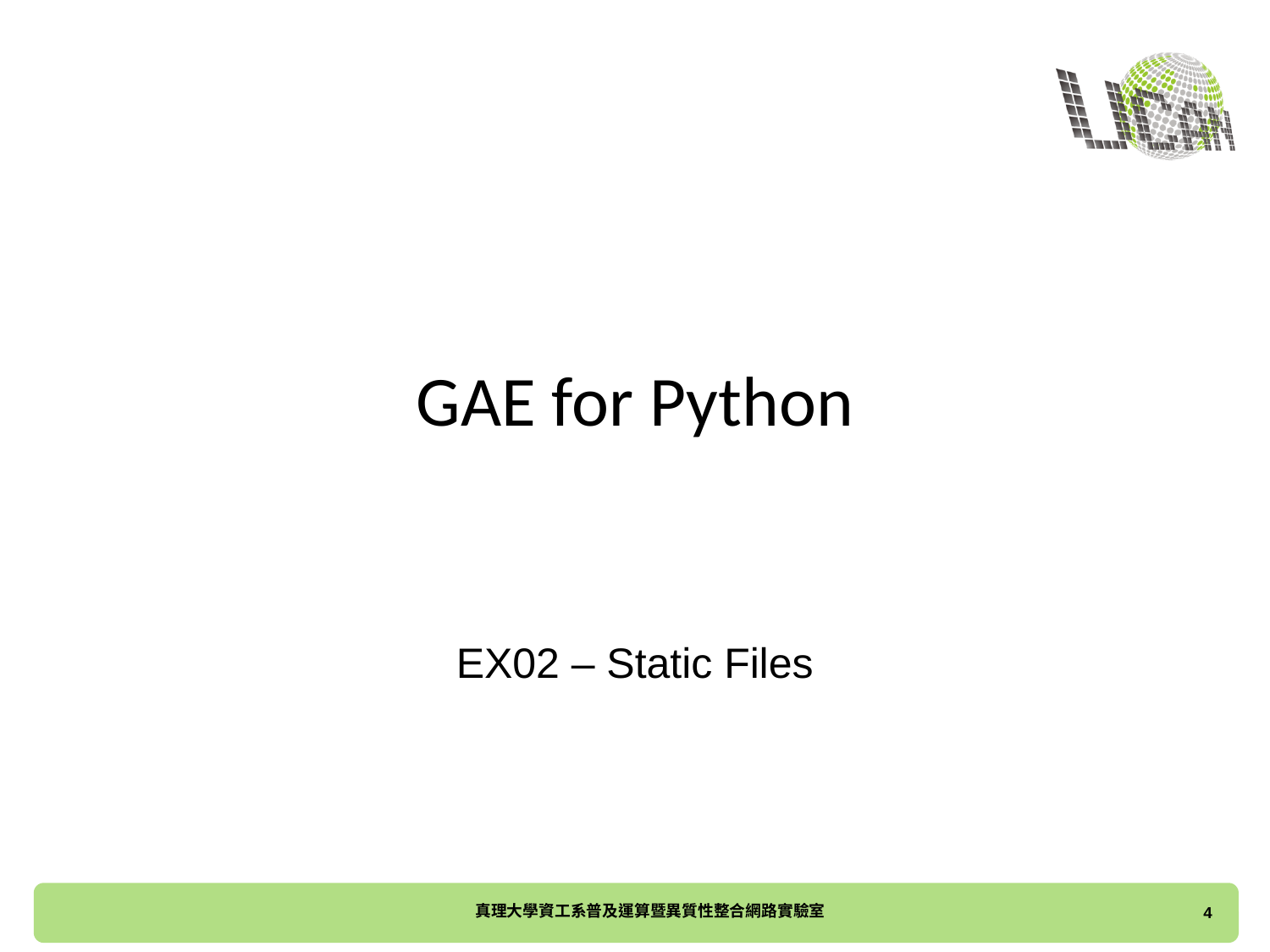

# GAE for Python
EX02 – Static Files
4
真理大學資工系普及運算暨異質性整合網路實驗室